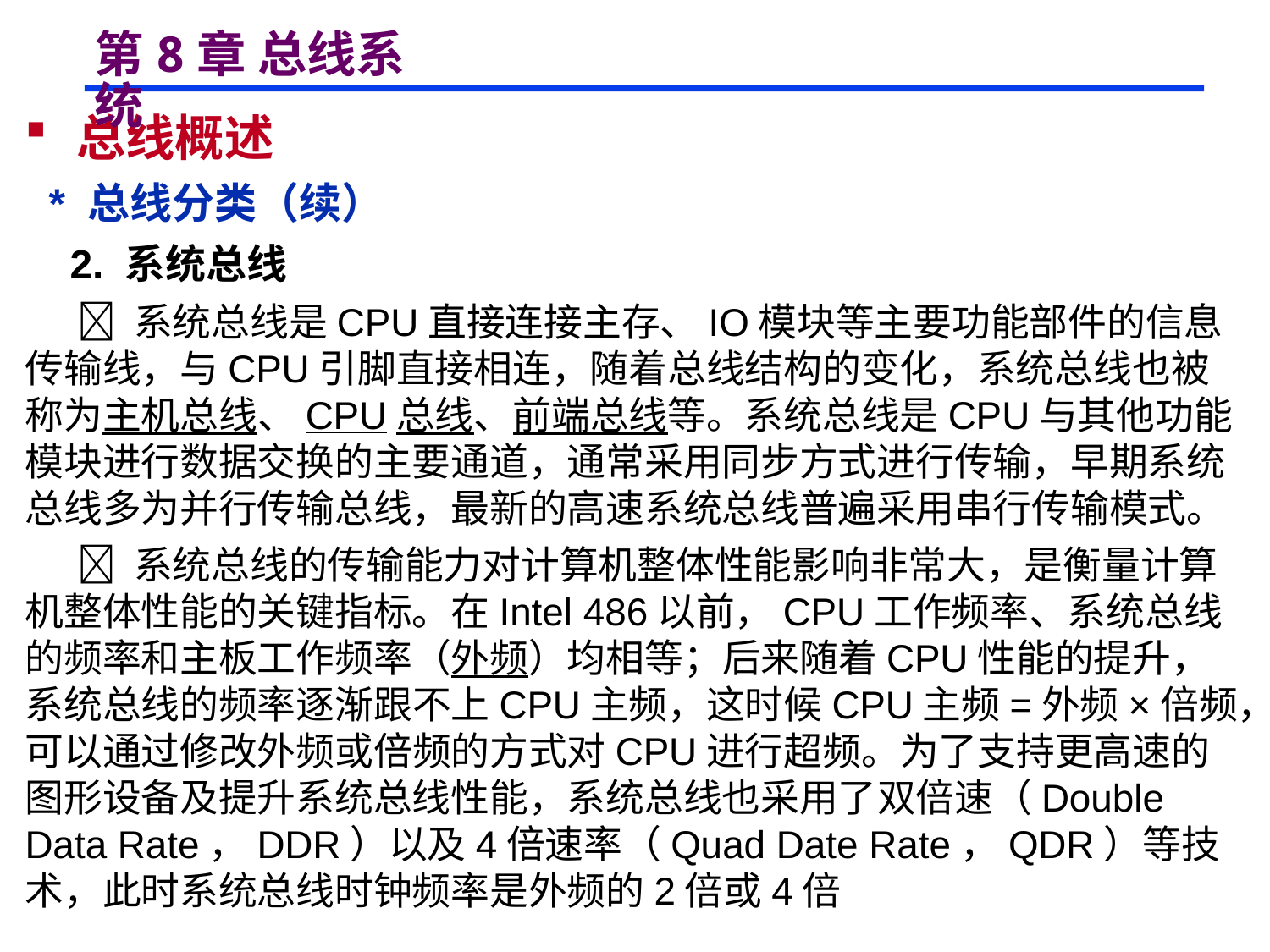

# 第8章 总线系统
 总线概述
  * 总线分类（续）
    2. 系统总线
      • 系统总线是CPU直接连接主存、IO模块等主要功能部件的信息传输线，与CPU引脚直接相连，随着总线结构的变化，系统总线也被称为主机总线、CPU总线、前端总线等。系统总线是CPU与其他功能模块进行数据交换的主要通道，通常采用同步方式进行传输，早期系统总线多为并行传输总线，最新的高速系统总线普遍采用串行传输模式。
      • 系统总线的传输能力对计算机整体性能影响非常大，是衡量计算机整体性能的关键指标。在Intel 486以前，CPU工作频率、系统总线的频率和主板工作频率（外频）均相等；后来随着CPU性能的提升，系统总线的频率逐渐跟不上CPU主频，这时候CPU主频=外频×倍频，可以通过修改外频或倍频的方式对CPU进行超频。为了支持更高速的图形设备及提升系统总线性能，系统总线也采用了双倍速（Double Data Rate，DDR）以及4倍速率（Quad Date Rate，QDR）等技术，此时系统总线时钟频率是外频的2倍或4倍